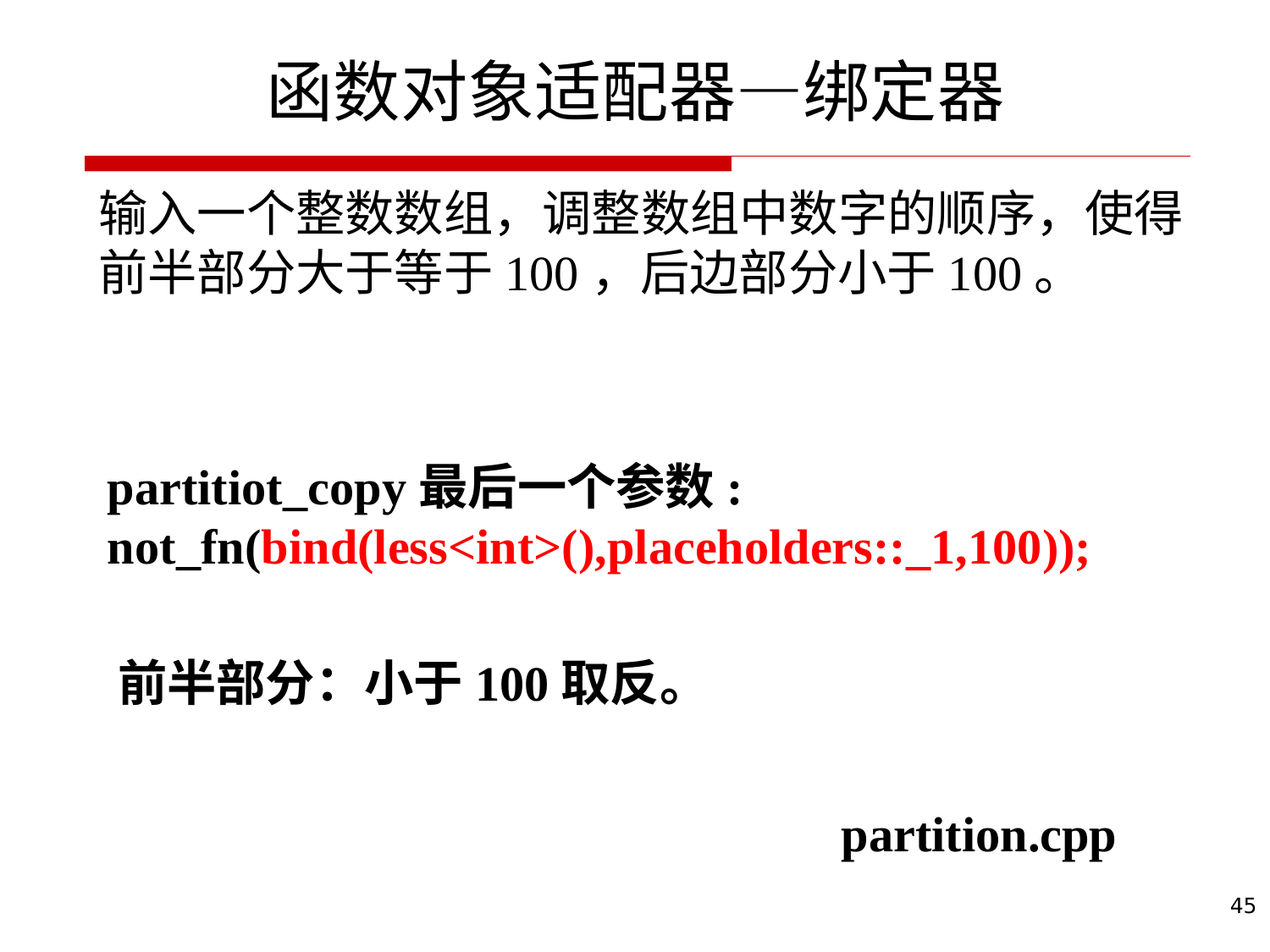

# 函数对象适配器—绑定器
输入一个整数数组，调整数组中数字的顺序，使得前半部分大于等于100，后边部分小于100。
partitiot_copy最后一个参数: not_fn(bind(less<int>(),placeholders::_1,100));

前半部分：小于100取反。
partition.cpp
45